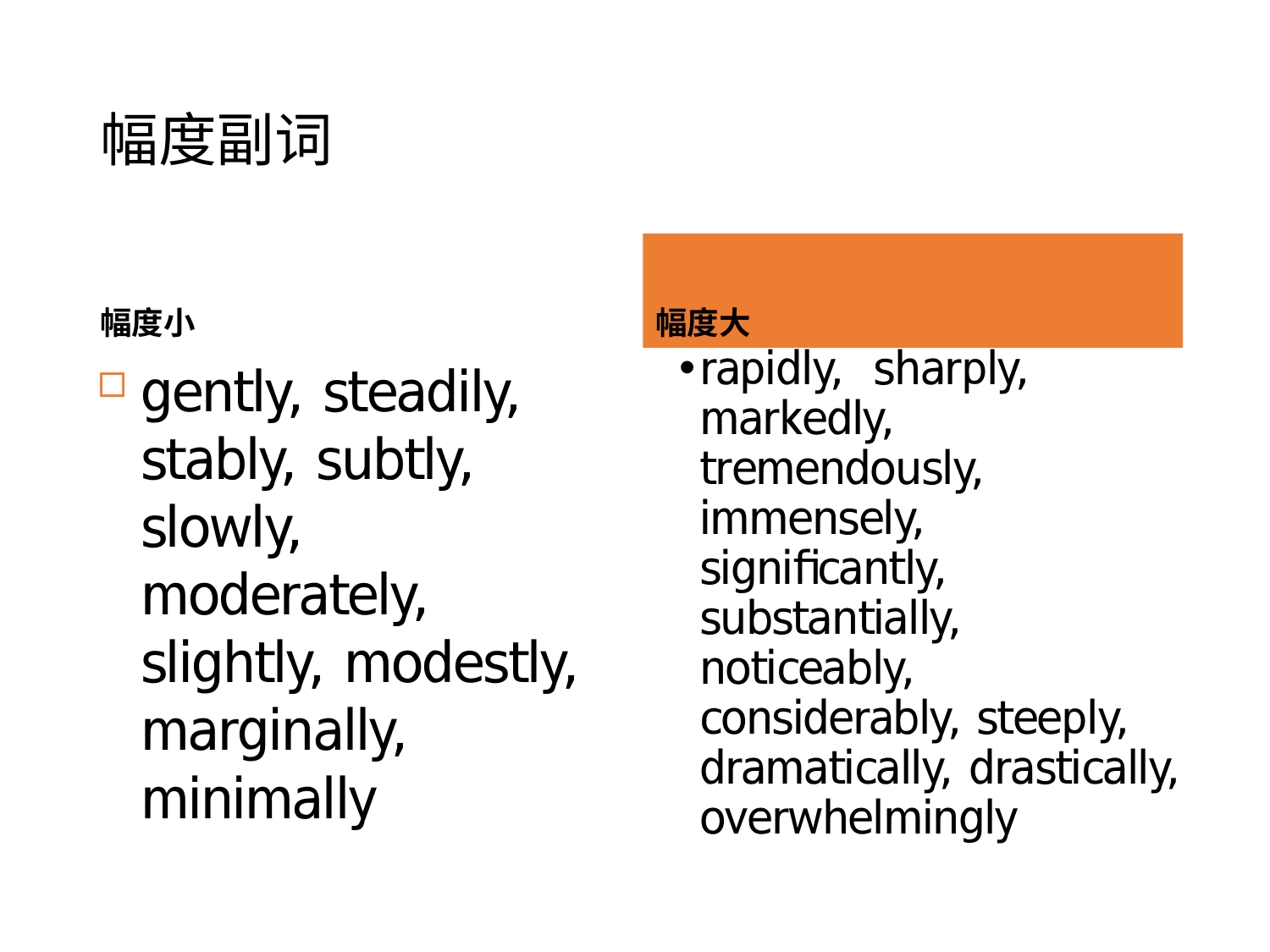

# 幅度副词
幅度小
幅度大
rapidly,  sharply, markedly, tremendously, immensely,  significantly, substantially, noticeably, considerably, steeply, dramatically, drastically, overwhelmingly

gently, steadily, stably, subtly, slowly, moderately, slightly, modestly, marginally, minimally